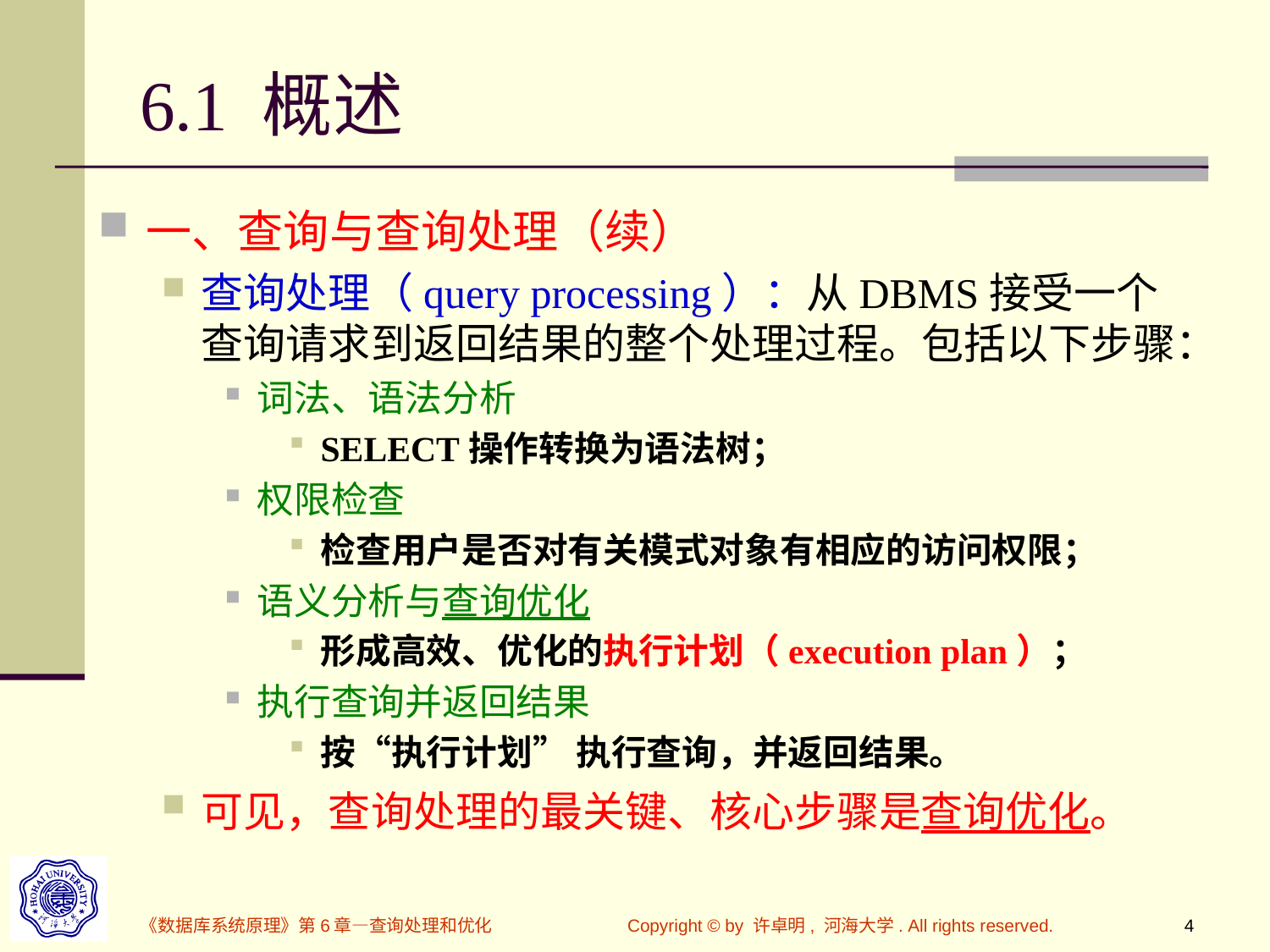

# 6.1 概述
一、查询与查询处理（续）
查询处理（query processing）：从DBMS接受一个查询请求到返回结果的整个处理过程。包括以下步骤：
词法、语法分析
SELECT操作转换为语法树；
权限检查
检查用户是否对有关模式对象有相应的访问权限；
语义分析与查询优化
形成高效、优化的执行计划（execution plan）；
执行查询并返回结果
按“执行计划” 执行查询，并返回结果。
可见，查询处理的最关键、核心步骤是查询优化。
《数据库系统原理》第6章—查询处理和优化
Copyright © by 许卓明, 河海大学. All rights reserved.
4